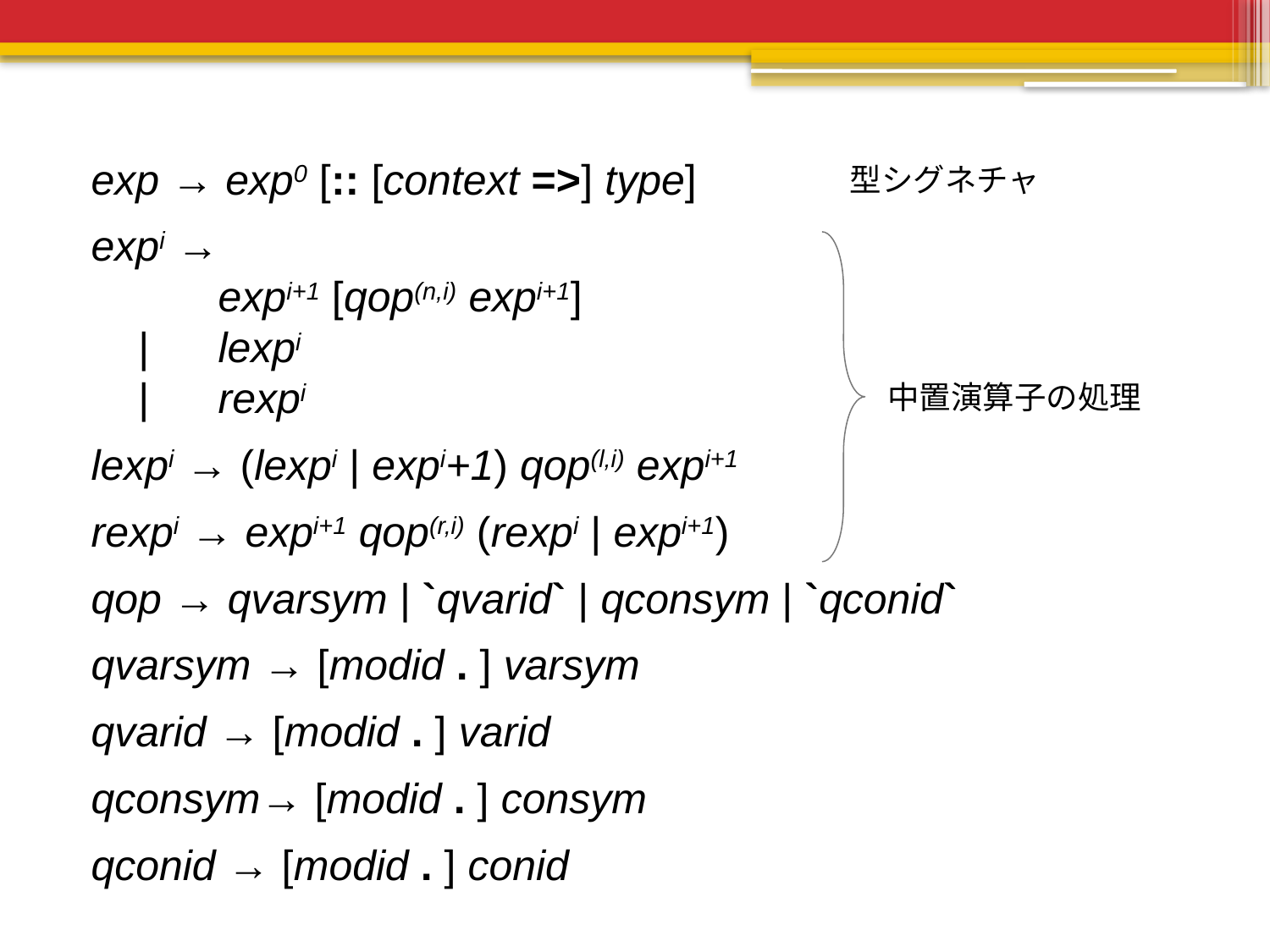

exp → exp0 [:: [context =>] type]
expi →
	expi+1 [qop(n,i) expi+1]
    |	lexpi
    |	rexpi
lexpi → (lexpi | expi+1) qop(l,i) expi+1
rexpi → expi+1 qop(r,i) (rexpi | expi+1)
qop → qvarsym | `qvarid` | qconsym | `qconid`
qvarsym → [modid . ] varsym
qvarid → [modid . ] varid
qconsym→ [modid . ] consym
qconid → [modid . ] conid
型シグネチャ

中置演算子の処理